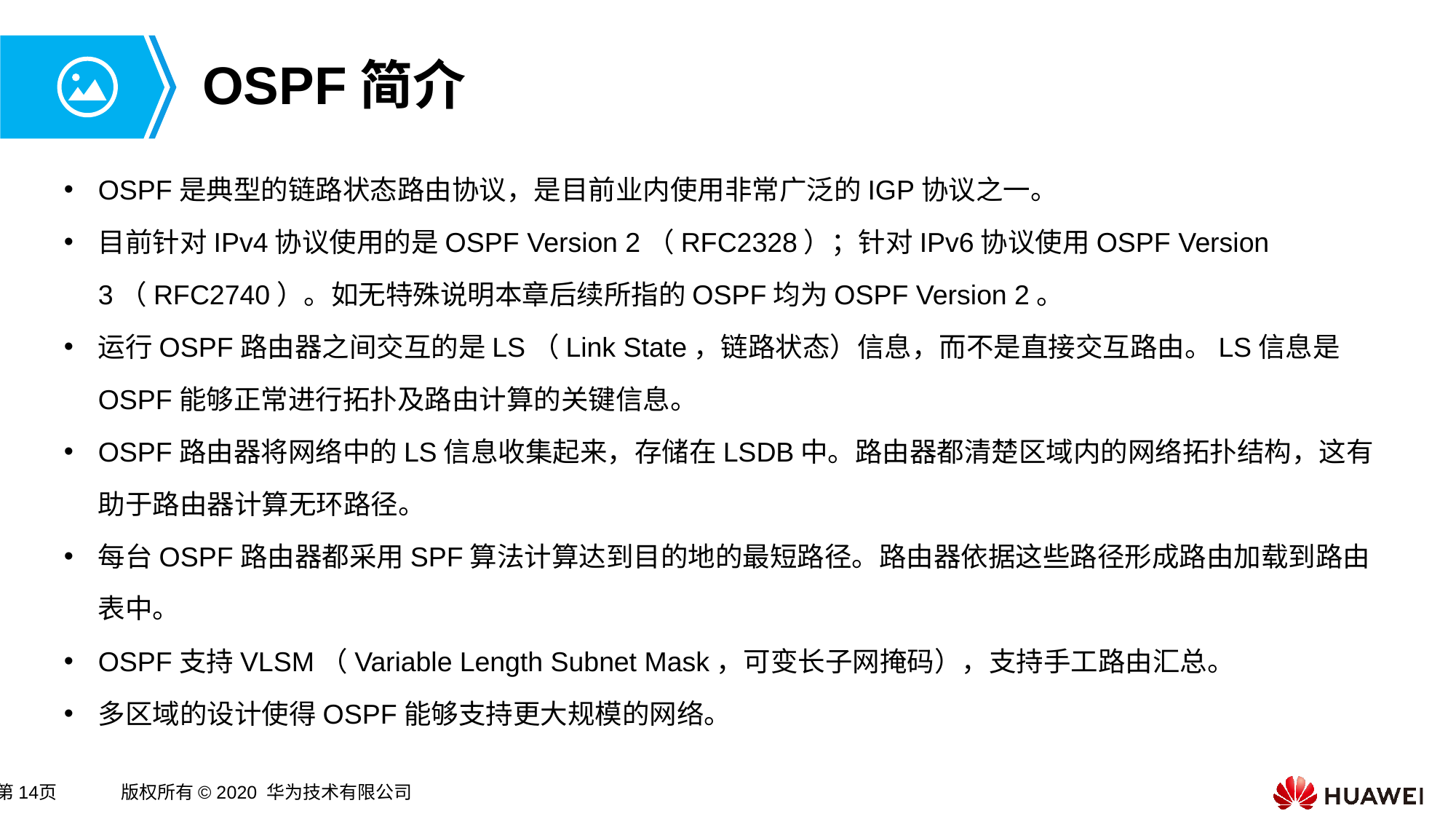

# OSPF简介
OSPF是典型的链路状态路由协议，是目前业内使用非常广泛的IGP协议之一。
目前针对IPv4协议使用的是OSPF Version 2（RFC2328）；针对IPv6协议使用OSPF Version 3（RFC2740）。如无特殊说明本章后续所指的OSPF均为OSPF Version 2。
运行OSPF路由器之间交互的是LS（Link State，链路状态）信息，而不是直接交互路由。LS信息是OSPF能够正常进行拓扑及路由计算的关键信息。
OSPF路由器将网络中的LS信息收集起来，存储在LSDB中。路由器都清楚区域内的网络拓扑结构，这有助于路由器计算无环路径。
每台OSPF路由器都采用SPF算法计算达到目的地的最短路径。路由器依据这些路径形成路由加载到路由表中。
OSPF支持VLSM（Variable Length Subnet Mask，可变长子网掩码），支持手工路由汇总。
多区域的设计使得OSPF能够支持更大规模的网络。